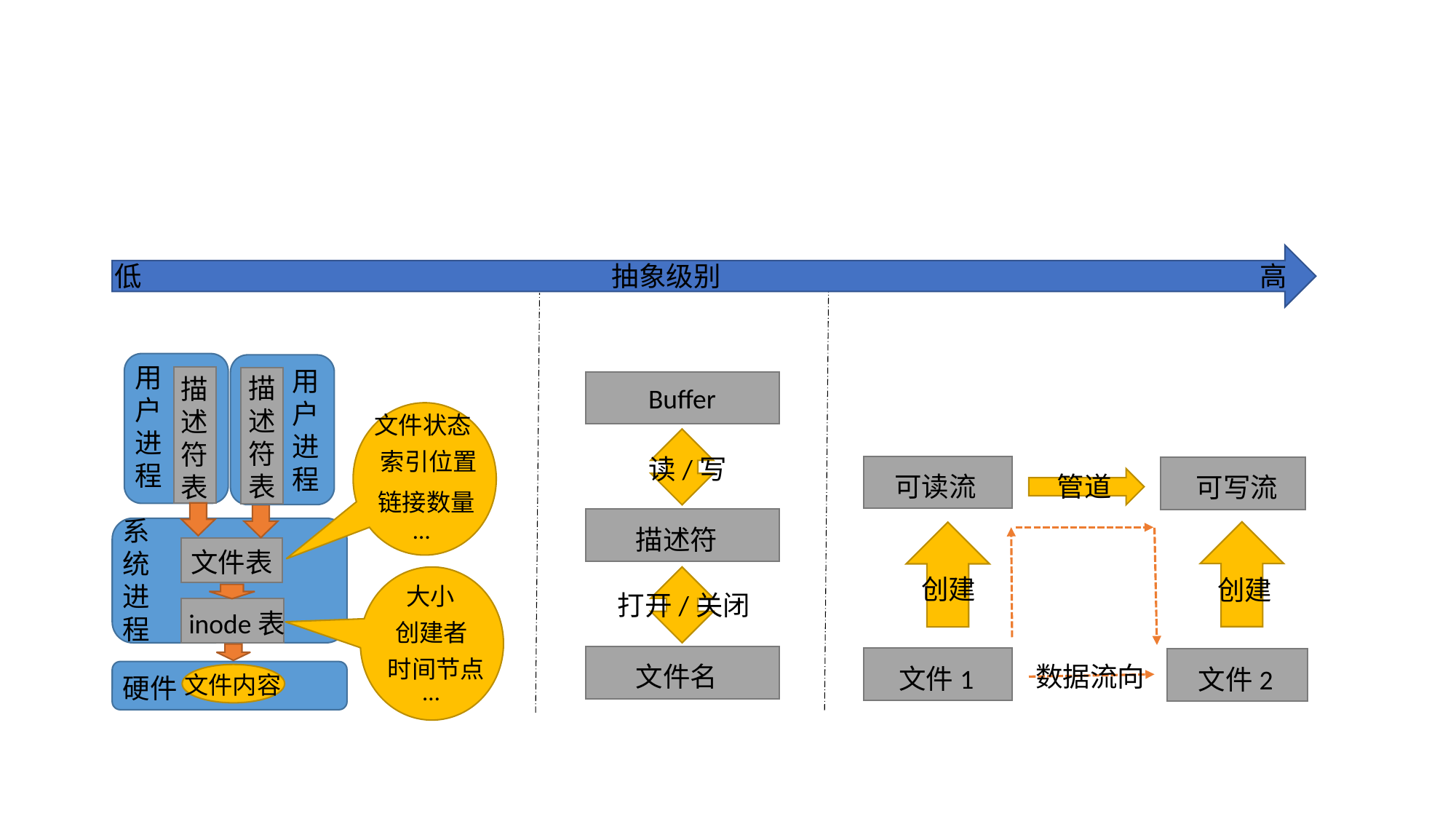

低
抽象级别
高

用户进程
用户进程
描述符表
描述符表

Buffer

文件状态

索引位置
读/写

可读流
管道
可写流

链接数量

系统进程
…
描述符

文件表

创建
创建
大小
打开/关闭

inode表
创建者

时间节点

数据流向
文件名
文件1
文件2

文件内容

硬件
…